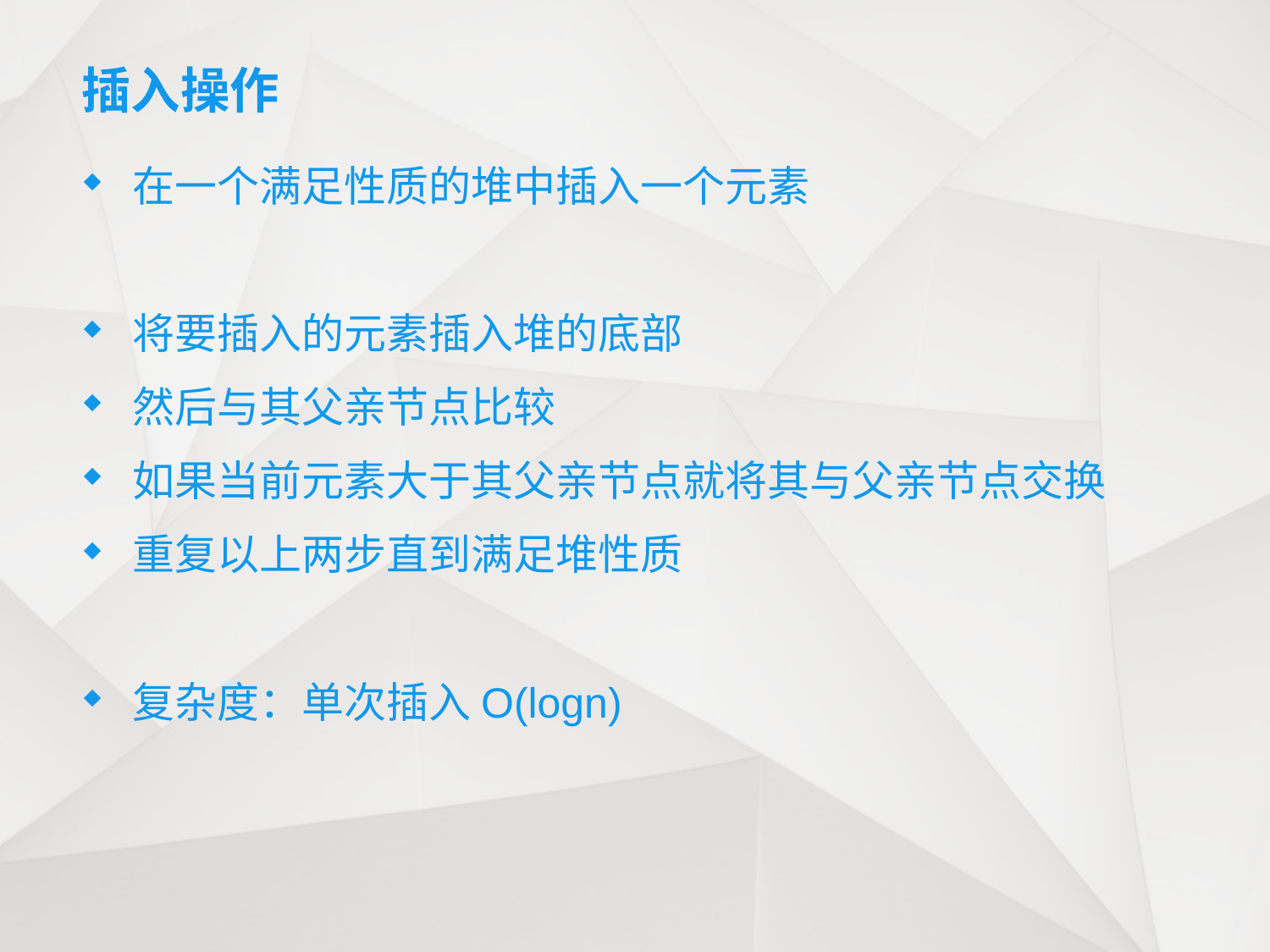

# 插入操作
在一个满足性质的堆中插入一个元素

将要插入的元素插入堆的底部
然后与其父亲节点比较
如果当前元素大于其父亲节点就将其与父亲节点交换
重复以上两步直到满足堆性质

复杂度：单次插入O(logn)